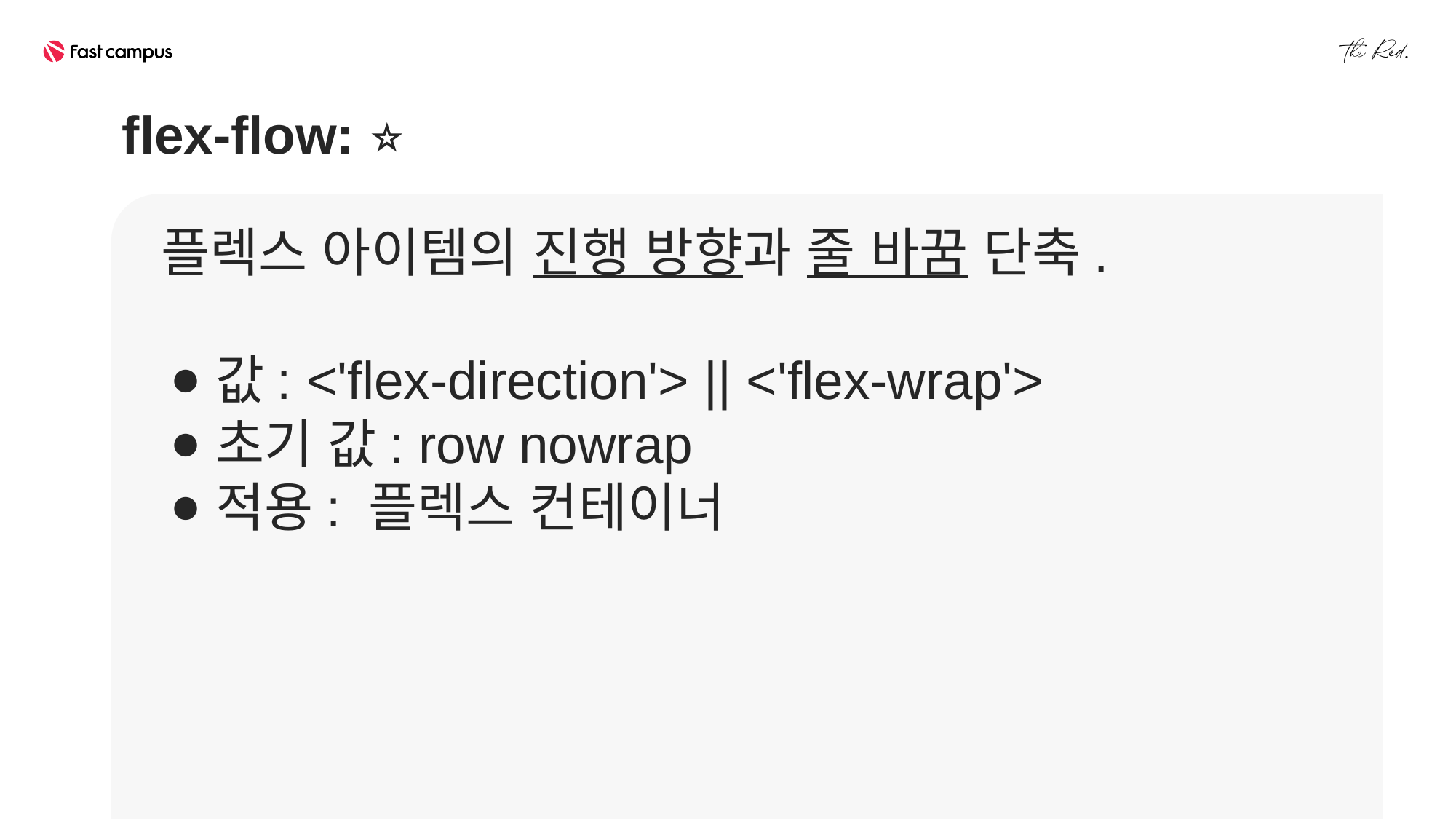

flex-flow: ⭐
플렉스 아이템의 진행 방향과 줄 바꿈 단축.

값: <'flex-direction'> || <'flex-wrap'>
초기 값: row nowrap
적용: 플렉스 컨테이너